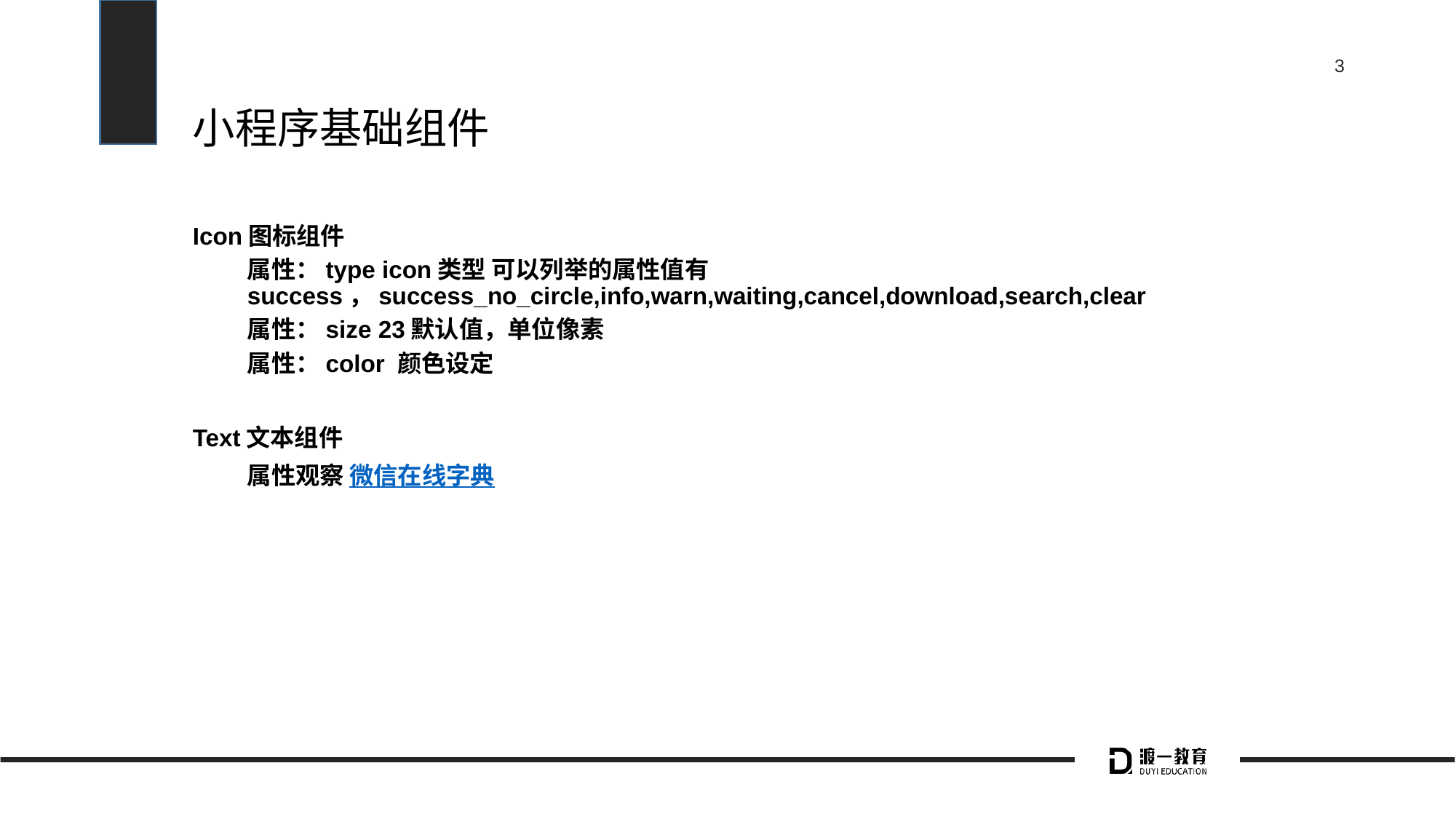

# 小程序基础组件
Icon图标组件
属性：type icon类型 可以列举的属性值有success，success_no_circle,info,warn,waiting,cancel,download,search,clear
属性：size 23默认值，单位像素
属性：color 颜色设定

Text文本组件
属性观察 微信在线字典